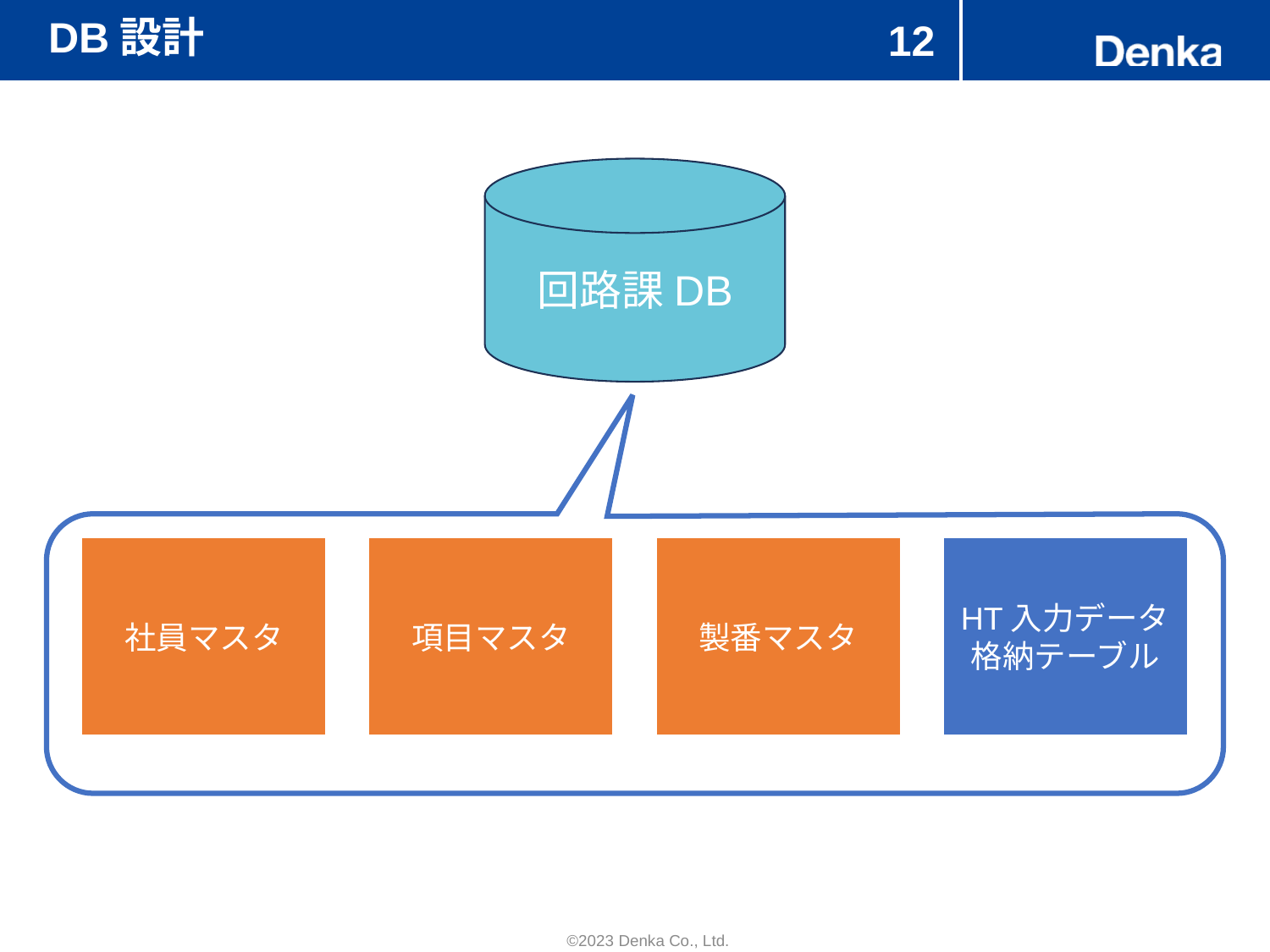

# DB設計
12
回路課DB

社員マスタ
HT入力データ
格納テーブル
項目マスタ
製番マスタ